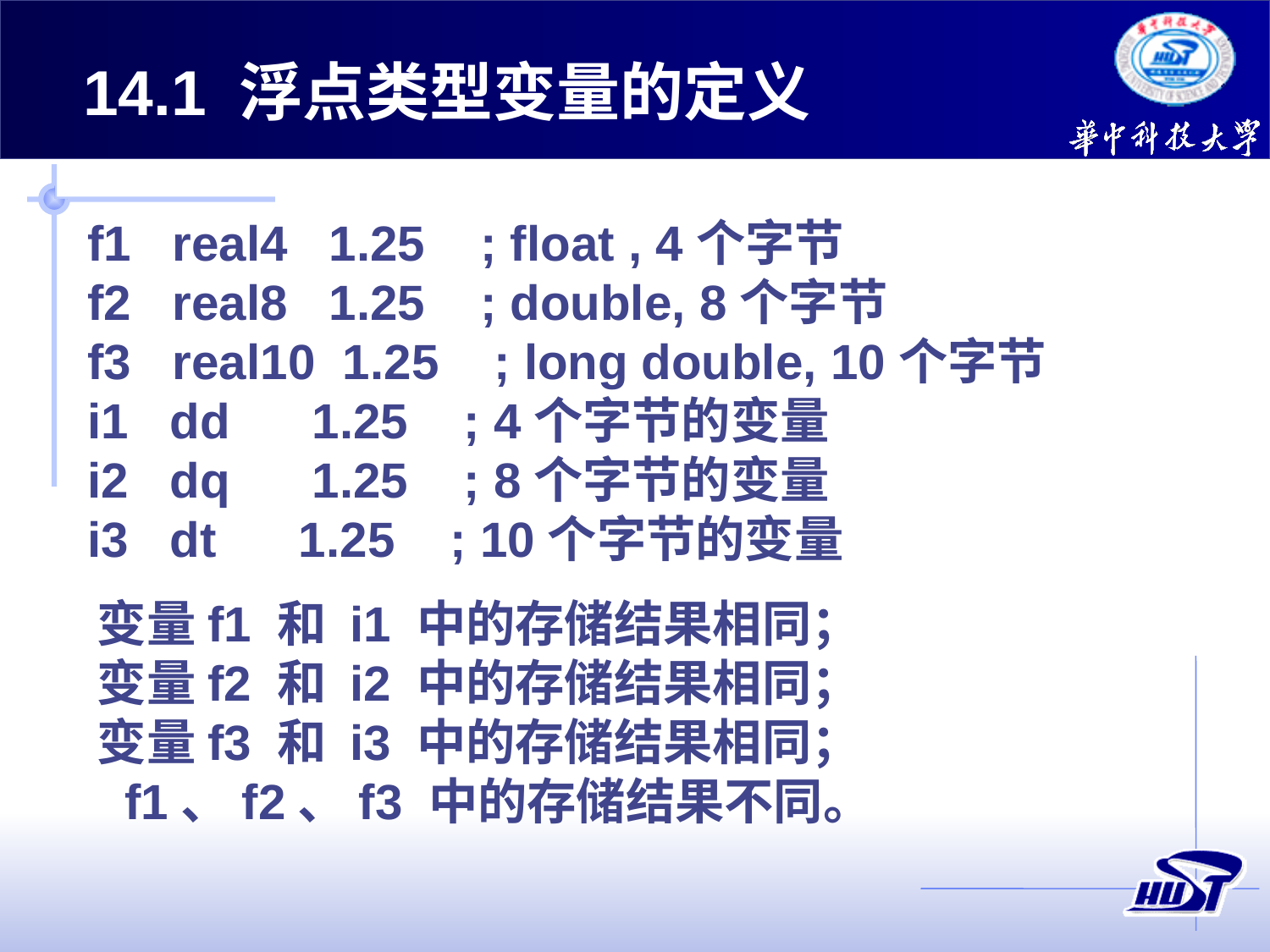

14.1 浮点类型变量的定义
f1   real4   1.25    ; float , 4个字节
f2   real8   1.25    ; double, 8个字节
f3   real10  1.25    ; long double, 10个字节
i1   dd      1.25    ; 4个字节的变量
i2   dq      1.25    ; 8个字节的变量
i3   dt      1.25    ; 10个字节的变量
变量f1 和 i1 中的存储结果相同；
变量f2 和 i2 中的存储结果相同；
变量f3 和 i3 中的存储结果相同；
  f1、f2、f3 中的存储结果不同。